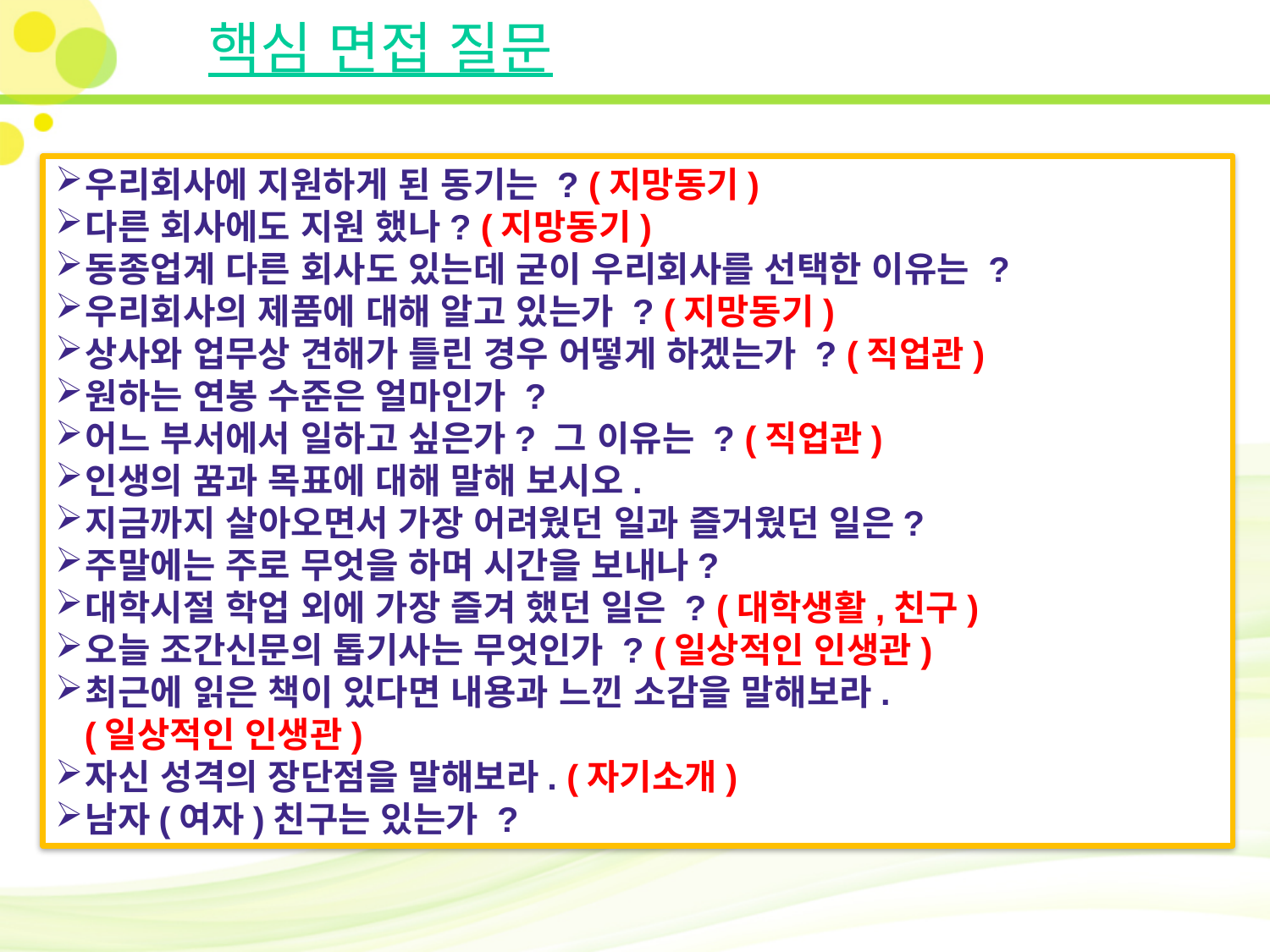

핵심 면접 질문
우리회사에 지원하게 된 동기는 ? (지망동기)
다른 회사에도 지원 했나? (지망동기)
동종업계 다른 회사도 있는데 굳이 우리회사를 선택한 이유는 ?
우리회사의 제품에 대해 알고 있는가 ? (지망동기)
상사와 업무상 견해가 틀린 경우 어떻게 하겠는가 ? (직업관)
원하는 연봉 수준은 얼마인가 ?
어느 부서에서 일하고 싶은가? 그 이유는 ? (직업관)
인생의 꿈과 목표에 대해 말해 보시오.
지금까지 살아오면서 가장 어려웠던 일과 즐거웠던 일은?
주말에는 주로 무엇을 하며 시간을 보내나?
대학시절 학업 외에 가장 즐겨 했던 일은 ? (대학생활,친구)
오늘 조간신문의 톱기사는 무엇인가 ? (일상적인 인생관)
최근에 읽은 책이 있다면 내용과 느낀 소감을 말해보라.
   (일상적인 인생관)
자신 성격의 장단점을 말해보라. (자기소개)
남자(여자)친구는 있는가 ?